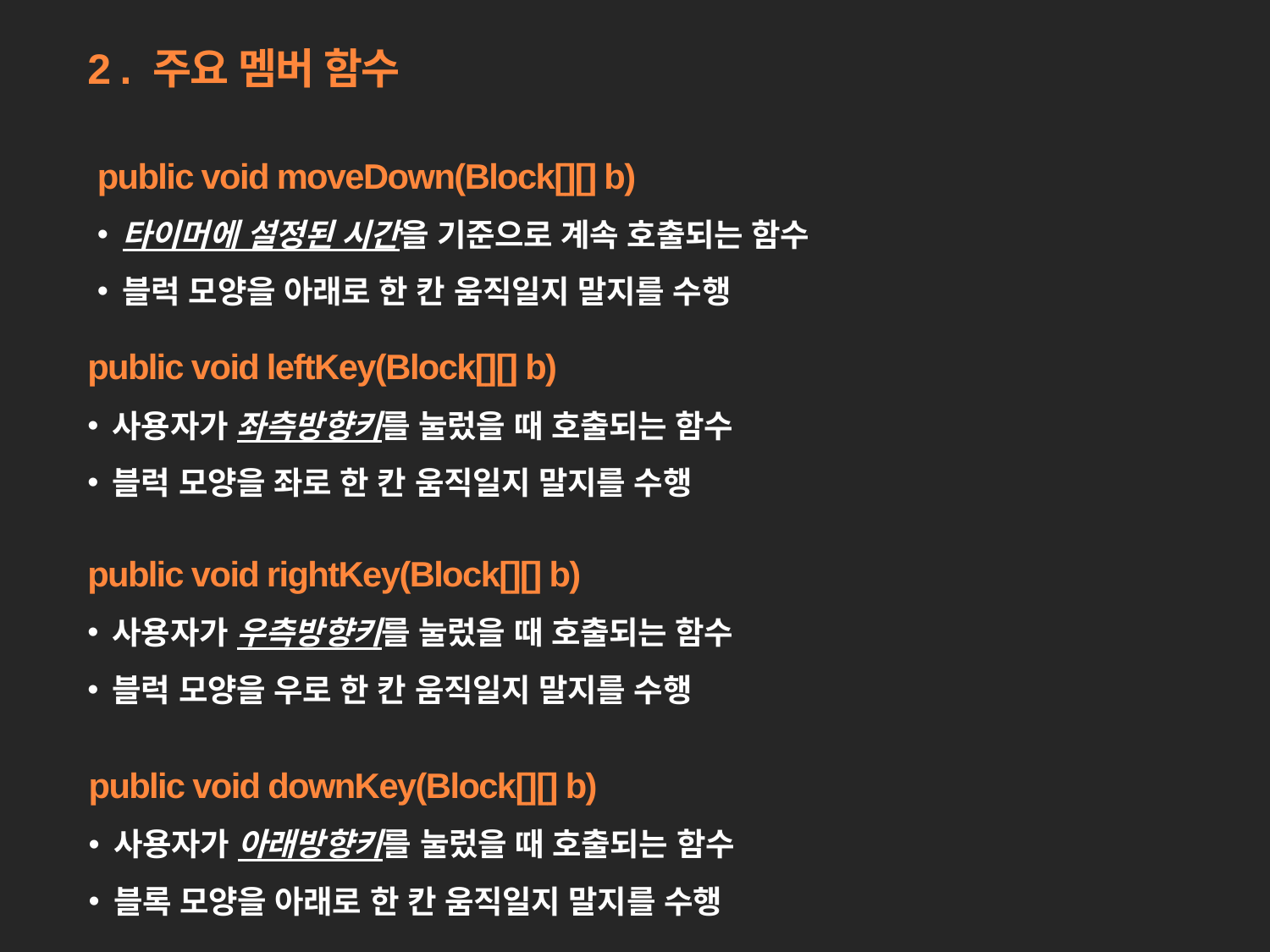

2 . 주요 멤버 함수
public void moveDown(Block[][] b)
타이머에 설정된 시간을 기준으로 계속 호출되는 함수
블럭 모양을 아래로 한 칸 움직일지 말지를 수행
public void leftKey(Block[][] b)
사용자가 좌측방향키를 눌렀을 때 호출되는 함수
블럭 모양을 좌로 한 칸 움직일지 말지를 수행
public void rightKey(Block[][] b)
사용자가 우측방향키를 눌렀을 때 호출되는 함수
블럭 모양을 우로 한 칸 움직일지 말지를 수행
public void downKey(Block[][] b)
사용자가 아래방향키를 눌렀을 때 호출되는 함수
블록 모양을 아래로 한 칸 움직일지 말지를 수행